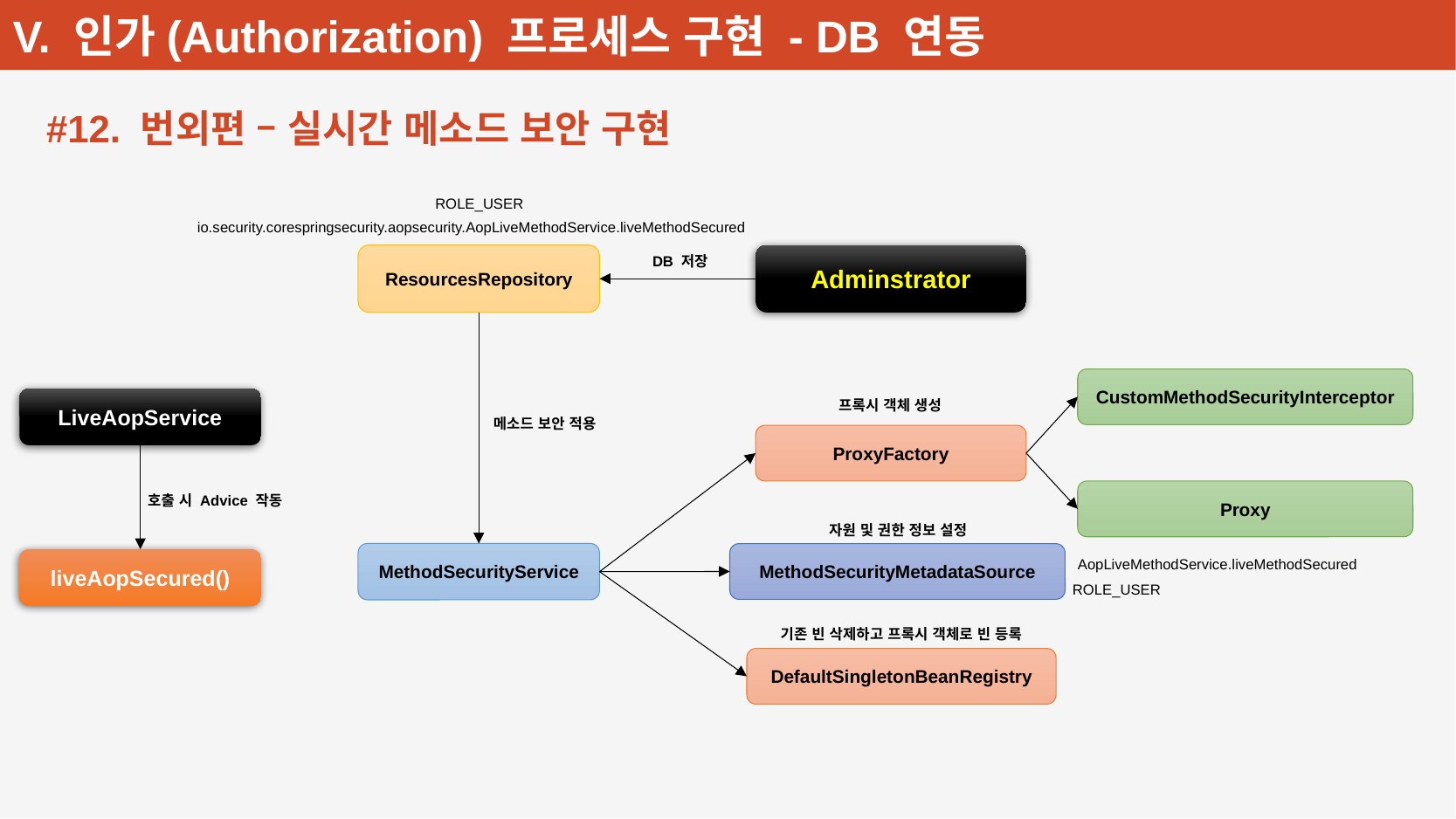

#12. 번외편 – 실시간 메소드 보안 구현
ROLE_USER
io.security.corespringsecurity.aopsecurity.AopLiveMethodService.liveMethodSecured
ResourcesRepository
Adminstrator
DB 저장
CustomMethodSecurityInterceptor
LiveAopService
프록시 객체 생성
메소드 보안 적용
ProxyFactory
Proxy
호출 시 Advice 작동
자원 및 권한 정보 설정
MethodSecurityService
MethodSecurityMetadataSource
liveAopSecured()
AopLiveMethodService.liveMethodSecured
ROLE_USER
기존 빈 삭제하고 프록시 객체로 빈 등록
DefaultSingletonBeanRegistry